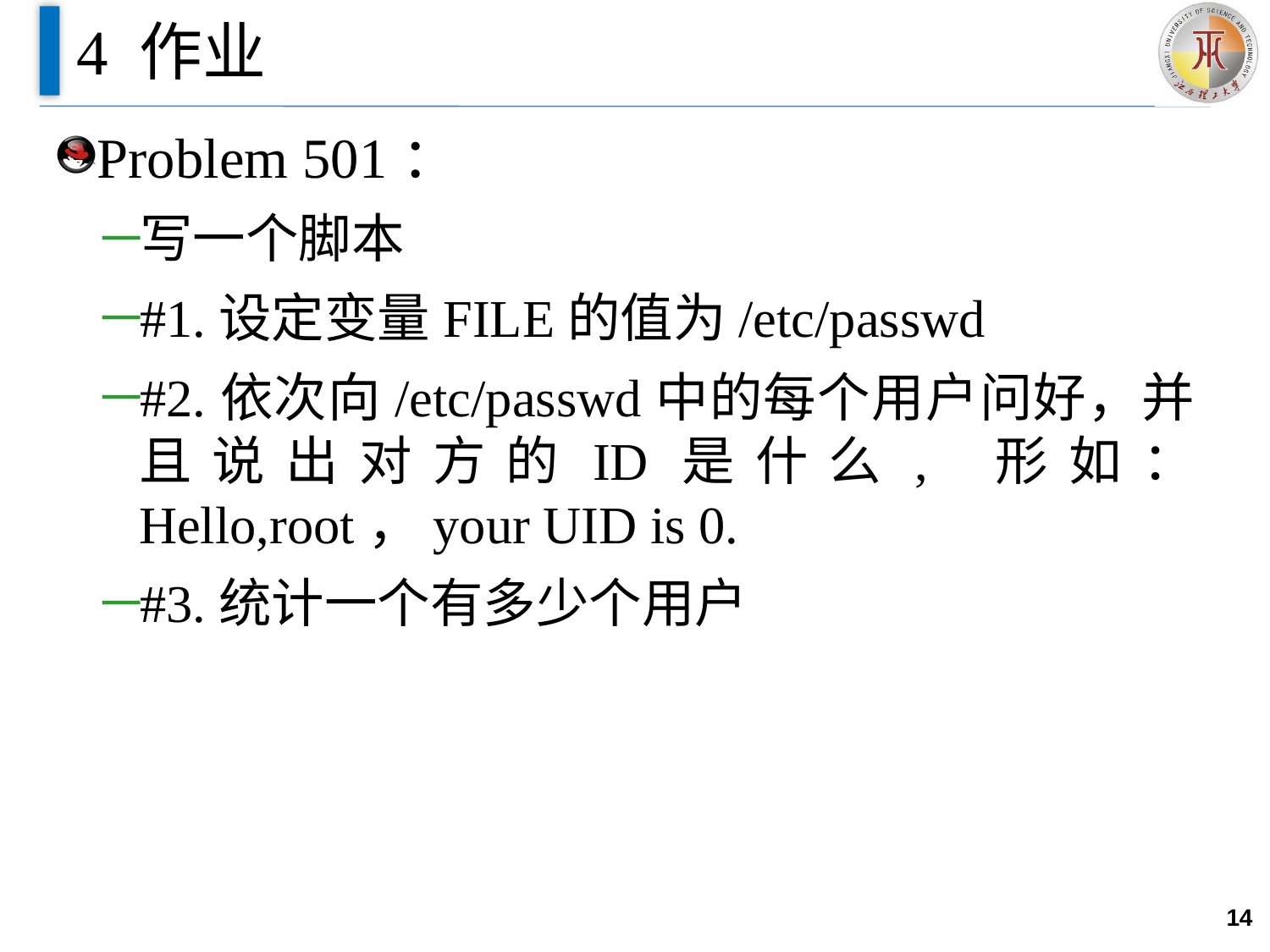

# 4 作业
Problem 501：
写一个脚本
#1.设定变量FILE的值为/etc/passwd
#2.依次向/etc/passwd中的每个用户问好，并且说出对方的ID是什么, 形如： Hello,root，your UID is 0.
#3.统计一个有多少个用户
14